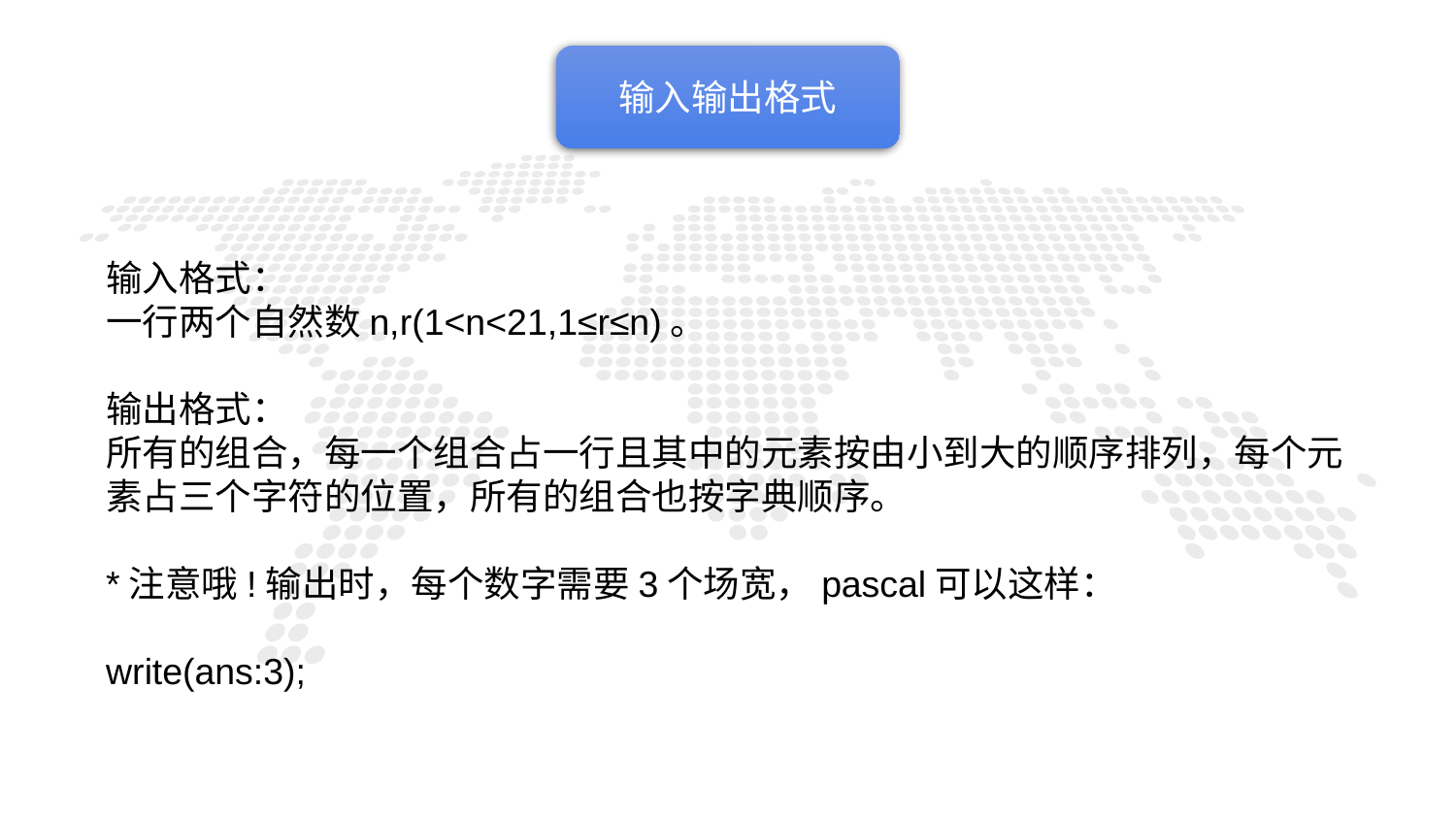

输入输出格式
输入格式：
一行两个自然数n,r(1<n<21,1≤r≤n)。

输出格式：
所有的组合，每一个组合占一行且其中的元素按由小到大的顺序排列，每个元素占三个字符的位置，所有的组合也按字典顺序。

*注意哦!输出时，每个数字需要3个场宽，pascal可以这样：

write(ans:3);